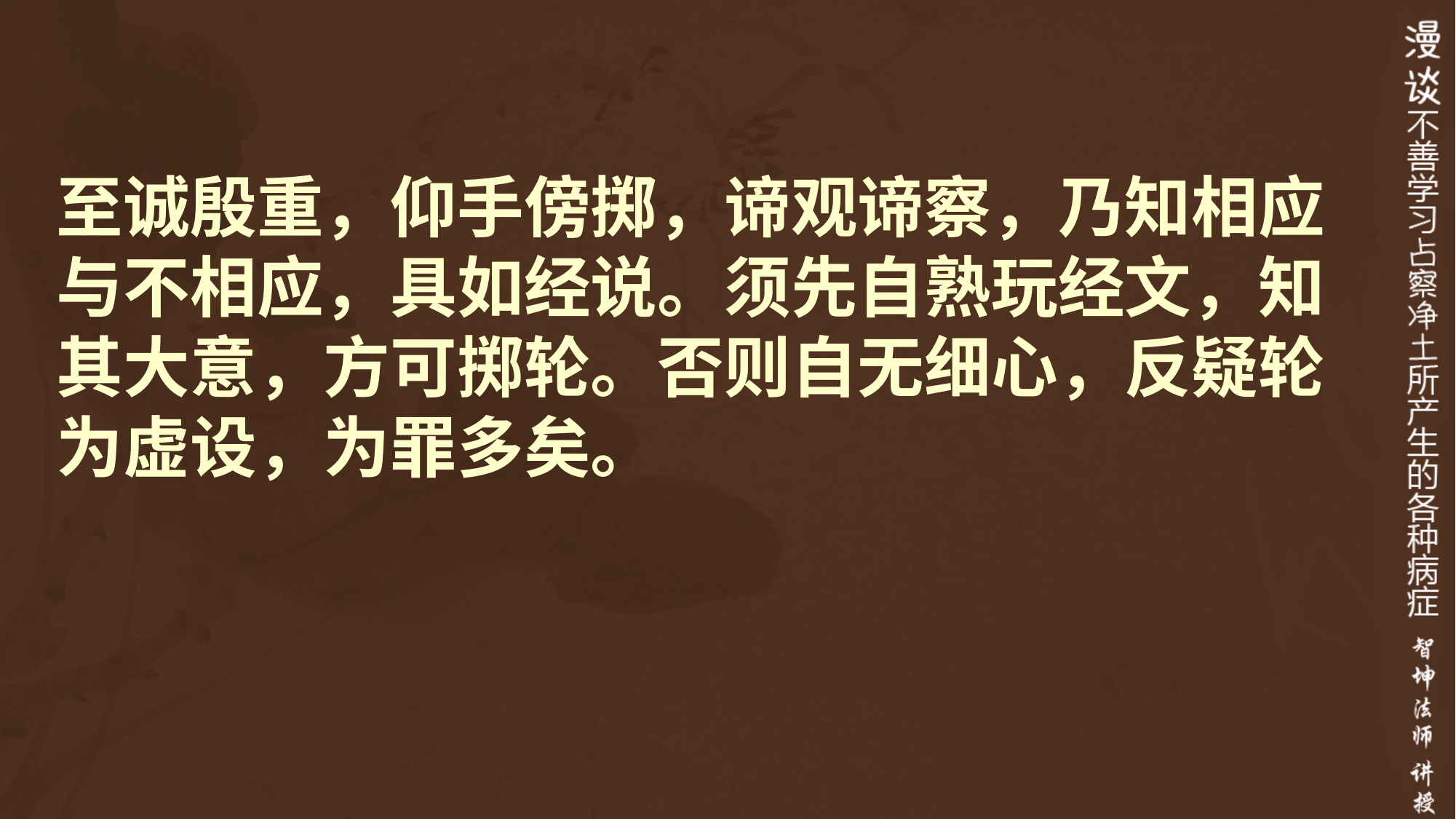

至诚殷重，仰手傍掷，谛观谛察，乃知相应与不相应，具如经说。须先自熟玩经文，知其大意，方可掷轮。否则自无细心，反疑轮为虚设，为罪多矣。